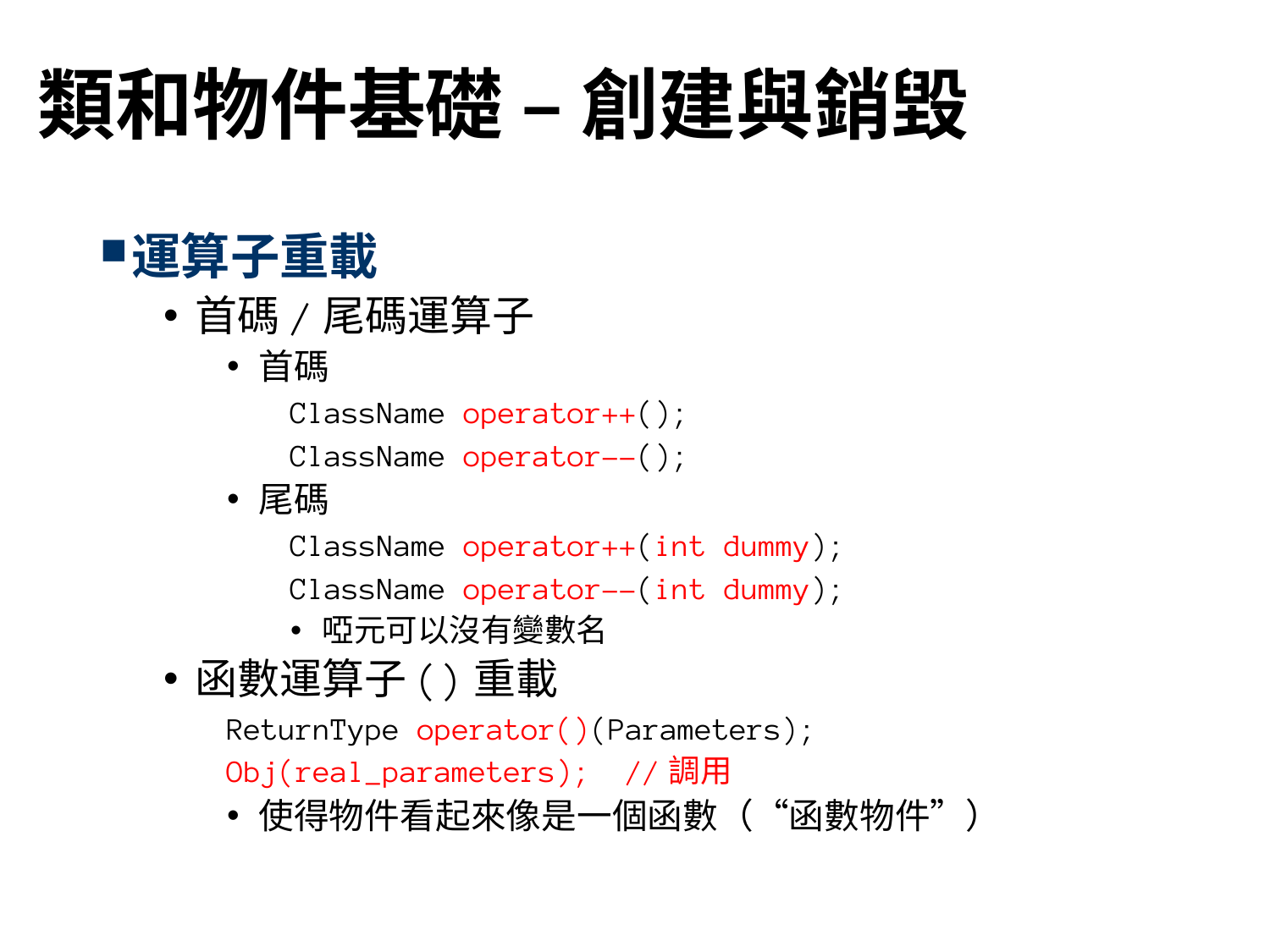

# 類和物件基礎 – 創建與銷毀
運算子重載
首碼/尾碼運算子
首碼
ClassName operator++();
ClassName operator--();
尾碼
ClassName operator++(int dummy);
ClassName operator--(int dummy);
啞元可以沒有變數名
函數運算子()重載
ReturnType operator()(Parameters);
Obj(real_parameters);  //調用
使得物件看起來像是一個函數（“函數物件”）